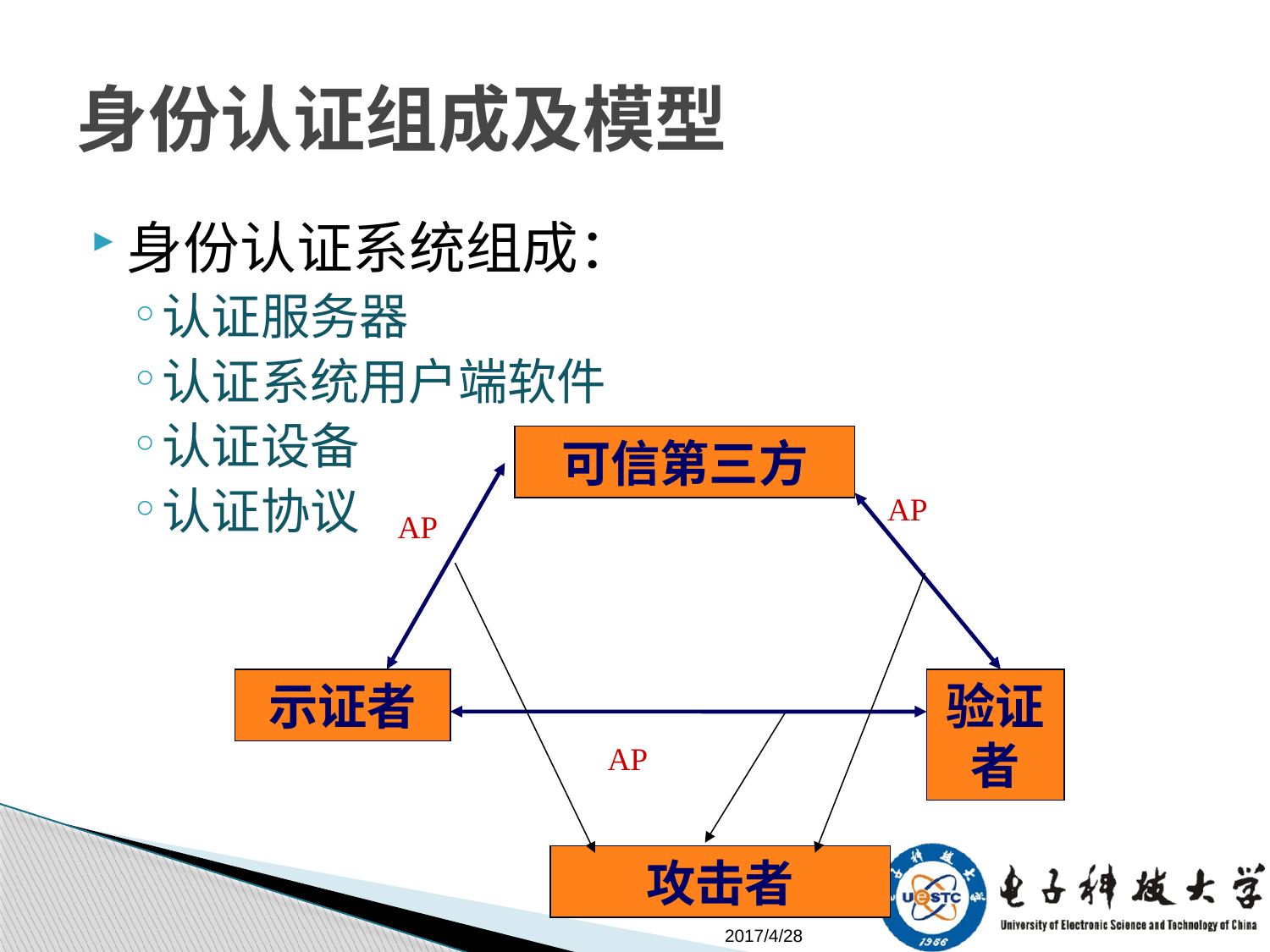

# 身份认证组成及模型
身份认证系统组成：
认证服务器
认证系统用户端软件
认证设备
认证协议

可信第三方

AP

AP

示证者
验证者

AP
攻击者
2017/4/28